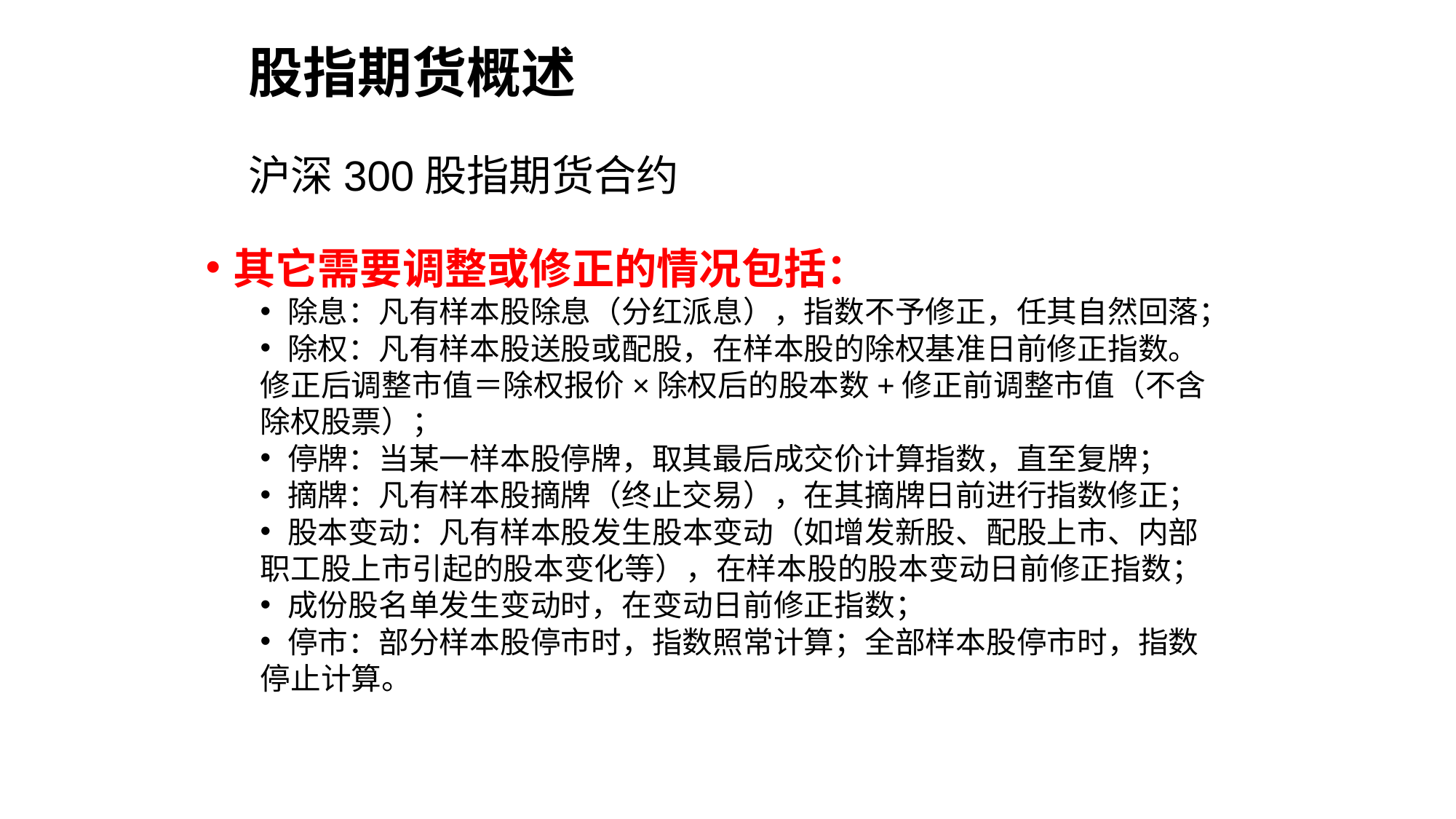

股指期货概述
沪深300股指期货合约
其它需要调整或修正的情况包括：
除息：凡有样本股除息（分红派息），指数不予修正，任其自然回落；
除权：凡有样本股送股或配股，在样本股的除权基准日前修正指数。
修正后调整市值＝除权报价×除权后的股本数+修正前调整市值（不含
除权股票）；
停牌：当某一样本股停牌，取其最后成交价计算指数，直至复牌；
摘牌：凡有样本股摘牌（终止交易），在其摘牌日前进行指数修正；
股本变动：凡有样本股发生股本变动（如增发新股、配股上市、内部
职工股上市引起的股本变化等），在样本股的股本变动日前修正指数；
成份股名单发生变动时，在变动日前修正指数；
停市：部分样本股停市时，指数照常计算；全部样本股停市时，指数
停止计算。